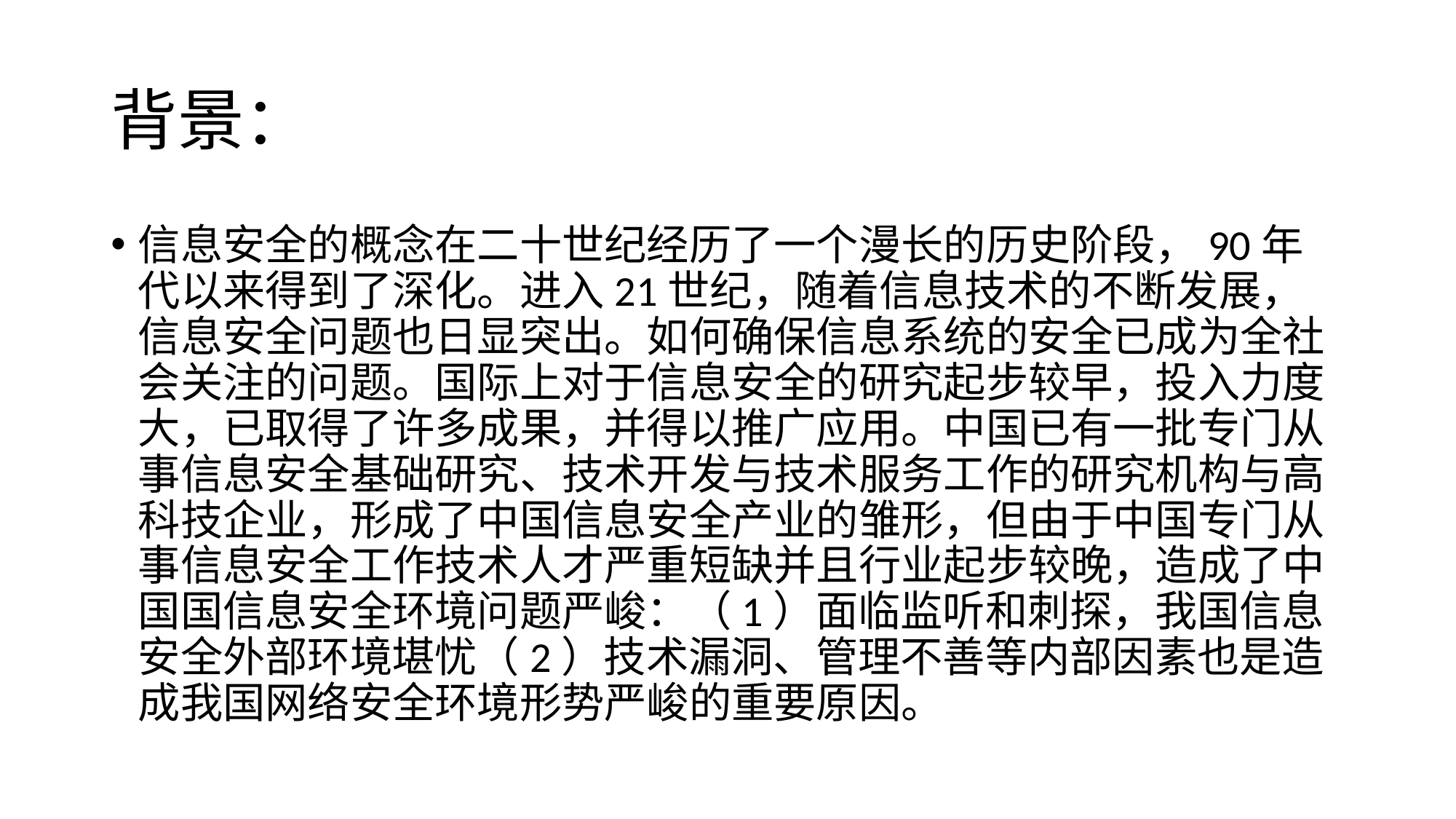

# 背景：
信息安全的概念在二十世纪经历了一个漫长的历史阶段，90年代以来得到了深化。进入21世纪，随着信息技术的不断发展，信息安全问题也日显突出。如何确保信息系统的安全已成为全社会关注的问题。国际上对于信息安全的研究起步较早，投入力度大，已取得了许多成果，并得以推广应用。中国已有一批专门从事信息安全基础研究、技术开发与技术服务工作的研究机构与高科技企业，形成了中国信息安全产业的雏形，但由于中国专门从事信息安全工作技术人才严重短缺并且行业起步较晚，造成了中国国信息安全环境问题严峻：（1）面临监听和刺探，我国信息安全外部环境堪忧（2）技术漏洞、管理不善等内部因素也是造成我国网络安全环境形势严峻的重要原因。